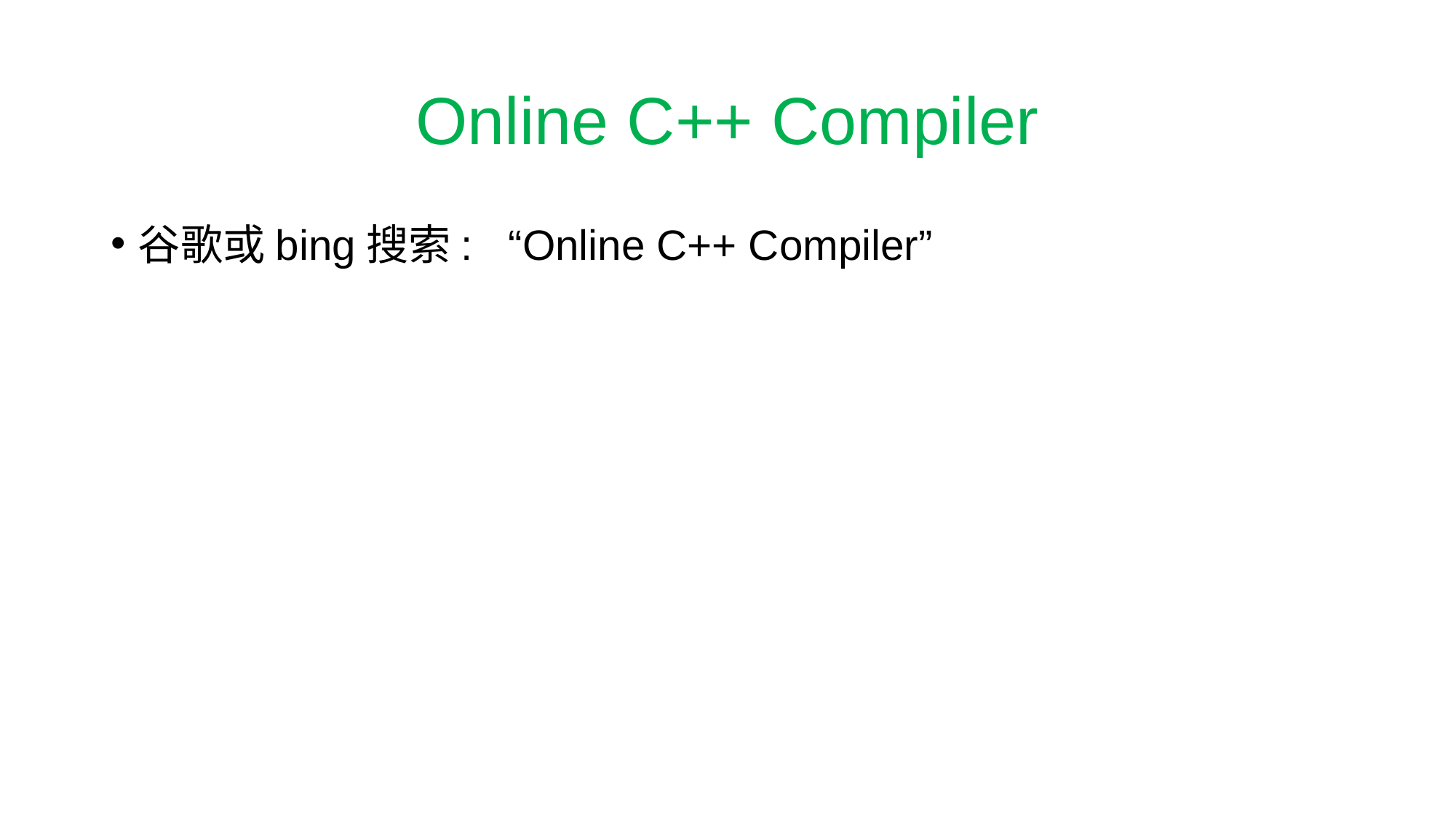

# Online C++ Compiler
谷歌或bing搜索:   “Online C++ Compiler”